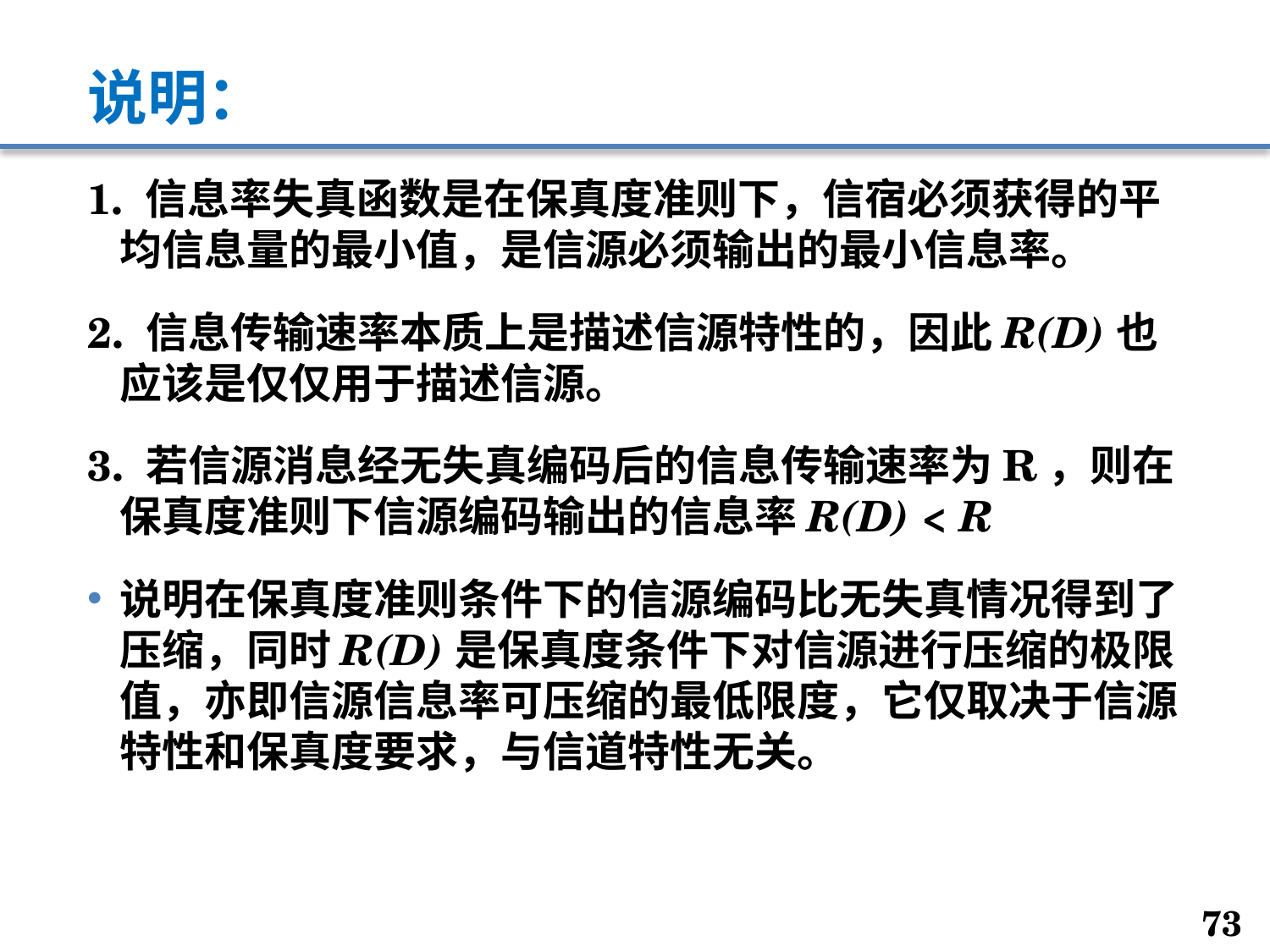

# 说明：
1. 信息率失真函数是在保真度准则下，信宿必须获得的平均信息量的最小值，是信源必须输出的最小信息率。
2. 信息传输速率本质上是描述信源特性的，因此R(D)也应该是仅仅用于描述信源。
3. 若信源消息经无失真编码后的信息传输速率为R，则在保真度准则下信源编码输出的信息率R(D) < R
说明在保真度准则条件下的信源编码比无失真情况得到了压缩，同时R(D)是保真度条件下对信源进行压缩的极限值，亦即信源信息率可压缩的最低限度，它仅取决于信源特性和保真度要求，与信道特性无关。

73